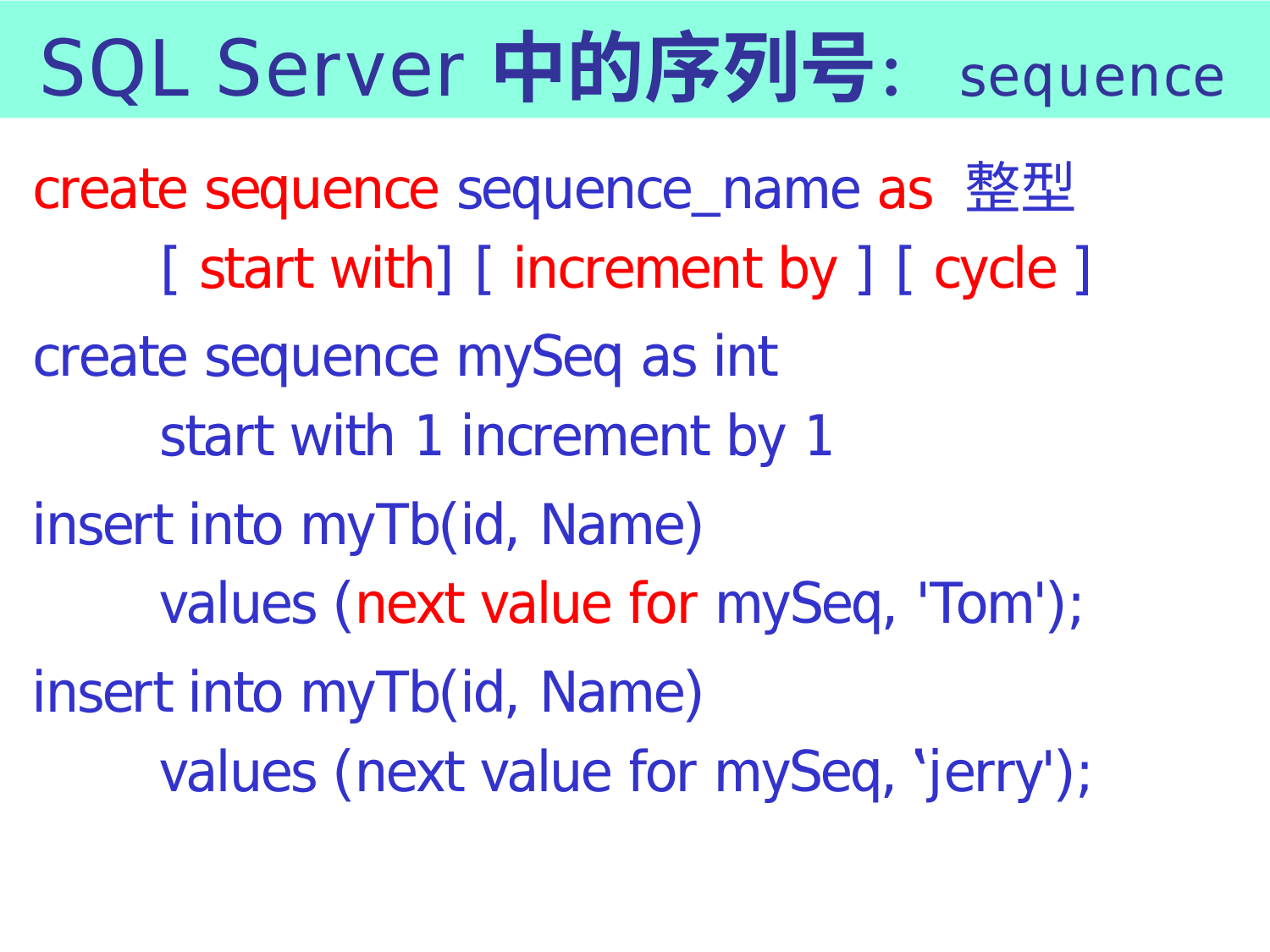

# SQL Server中的序列号： sequence
create sequence sequence_name as 整型
	[ start with] [ increment by ] [ cycle ]
create sequence mySeq as int
	start with 1 increment by 1
insert into myTb(id, Name)
	values (next value for mySeq, 'Tom');
insert into myTb(id, Name)
	values (next value for mySeq, ‘jerry');